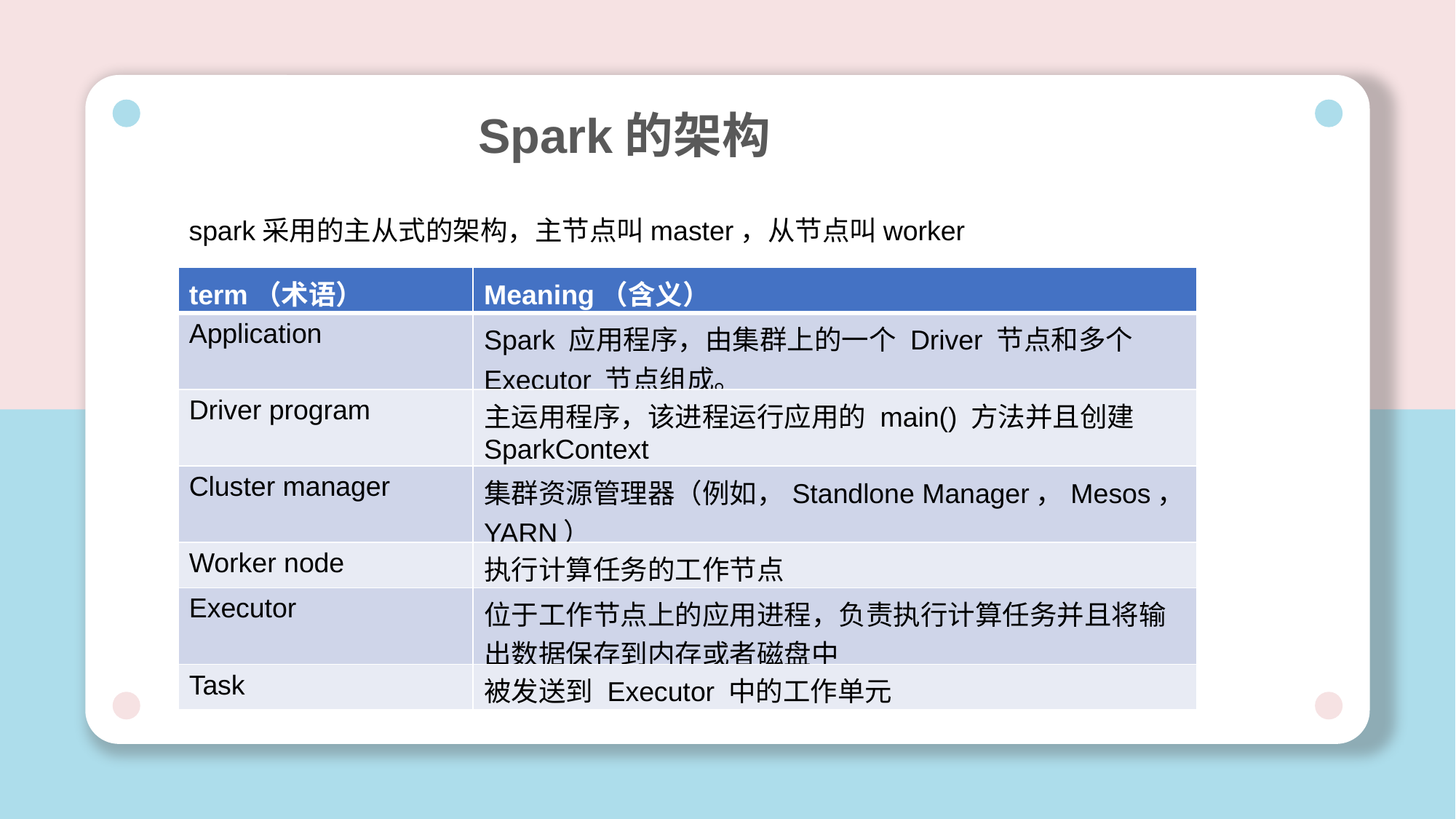

Spark的架构

spark采用的主从式的架构，主节点叫master，从节点叫worker

| term（术语） | Meaning（含义） |
| --- | --- |
| Application | Spark 应用程序，由集群上的一个 Driver 节点和多个 Executor 节点组成。 |
| Driver program | 主运用程序，该进程运行应用的 main() 方法并且创建 SparkContext |
| Cluster manager | 集群资源管理器（例如，Standlone Manager，Mesos，YARN） |
| Worker node | 执行计算任务的工作节点 |
| Executor | 位于工作节点上的应用进程，负责执行计算任务并且将输出数据保存到内存或者磁盘中 |
| Task | 被发送到 Executor 中的工作单元 |